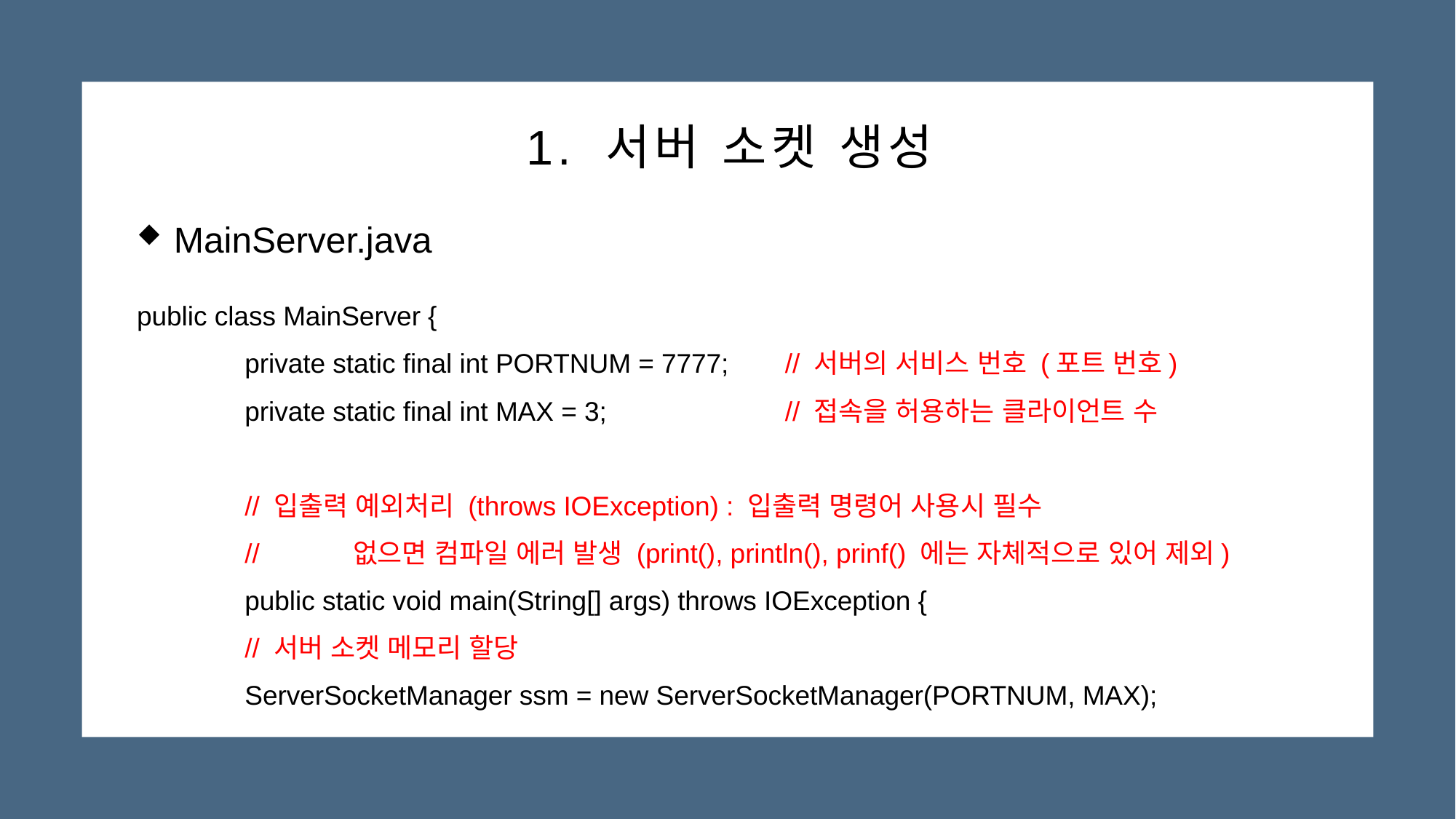

# 1. 서버 소켓 생성
 MainServer.java

public class MainServer {
	private static final int PORTNUM = 7777;	// 서버의 서비스 번호 (포트 번호)
	private static final int MAX = 3;		// 접속을 허용하는 클라이언트 수

	// 입출력 예외처리 (throws IOException) : 입출력 명령어 사용시 필수
	//	없으면 컴파일 에러 발생 (print(), println(), prinf() 에는 자체적으로 있어 제외)
	public static void main(String[] args) throws IOException {
		// 서버 소켓 메모리 할당
		ServerSocketManager ssm = new ServerSocketManager(PORTNUM, MAX);